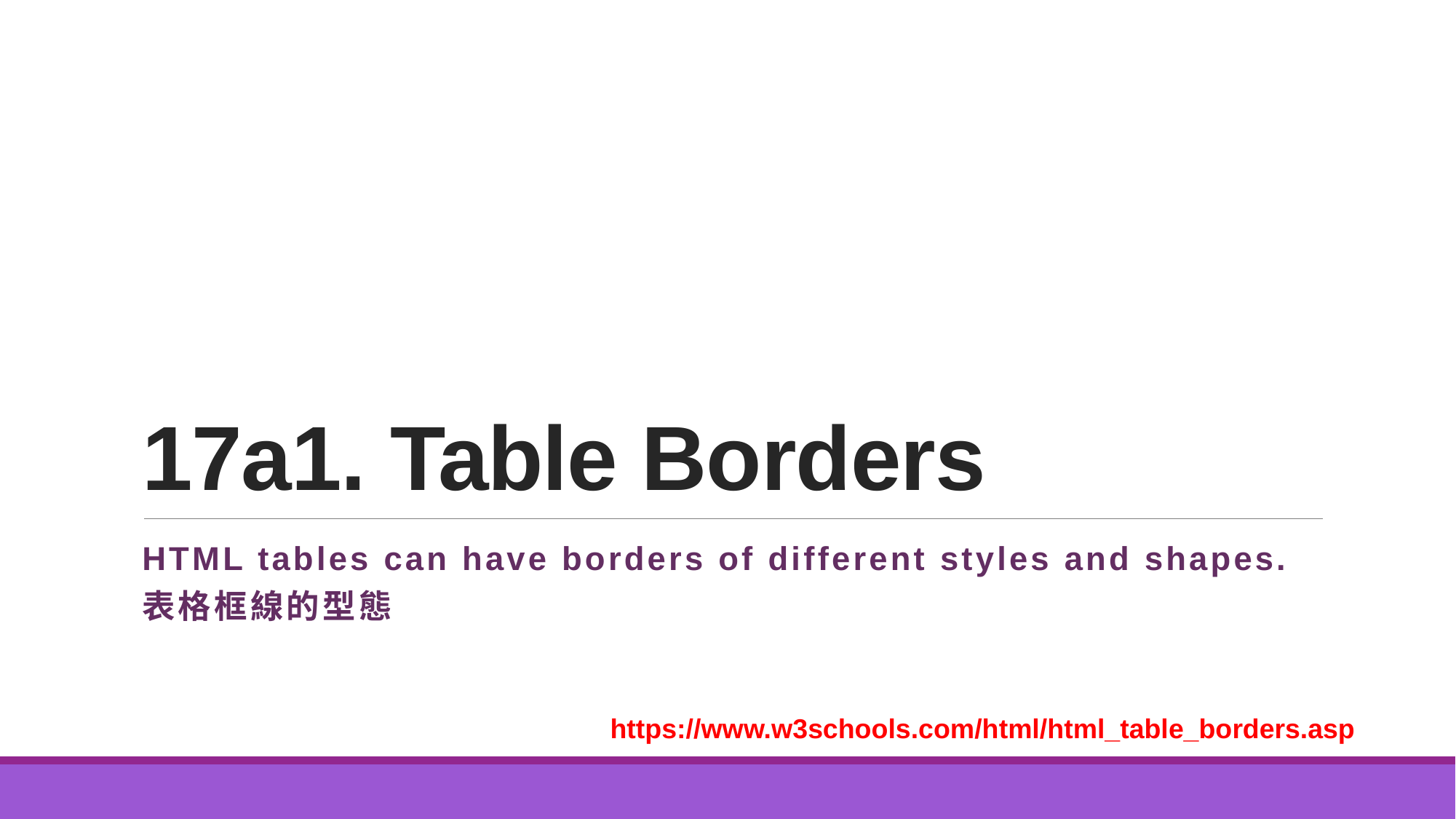

# 17a1. Table Borders
HTML tables can have borders of different styles and shapes.
表格框線的型態
https://www.w3schools.com/html/html_table_borders.asp